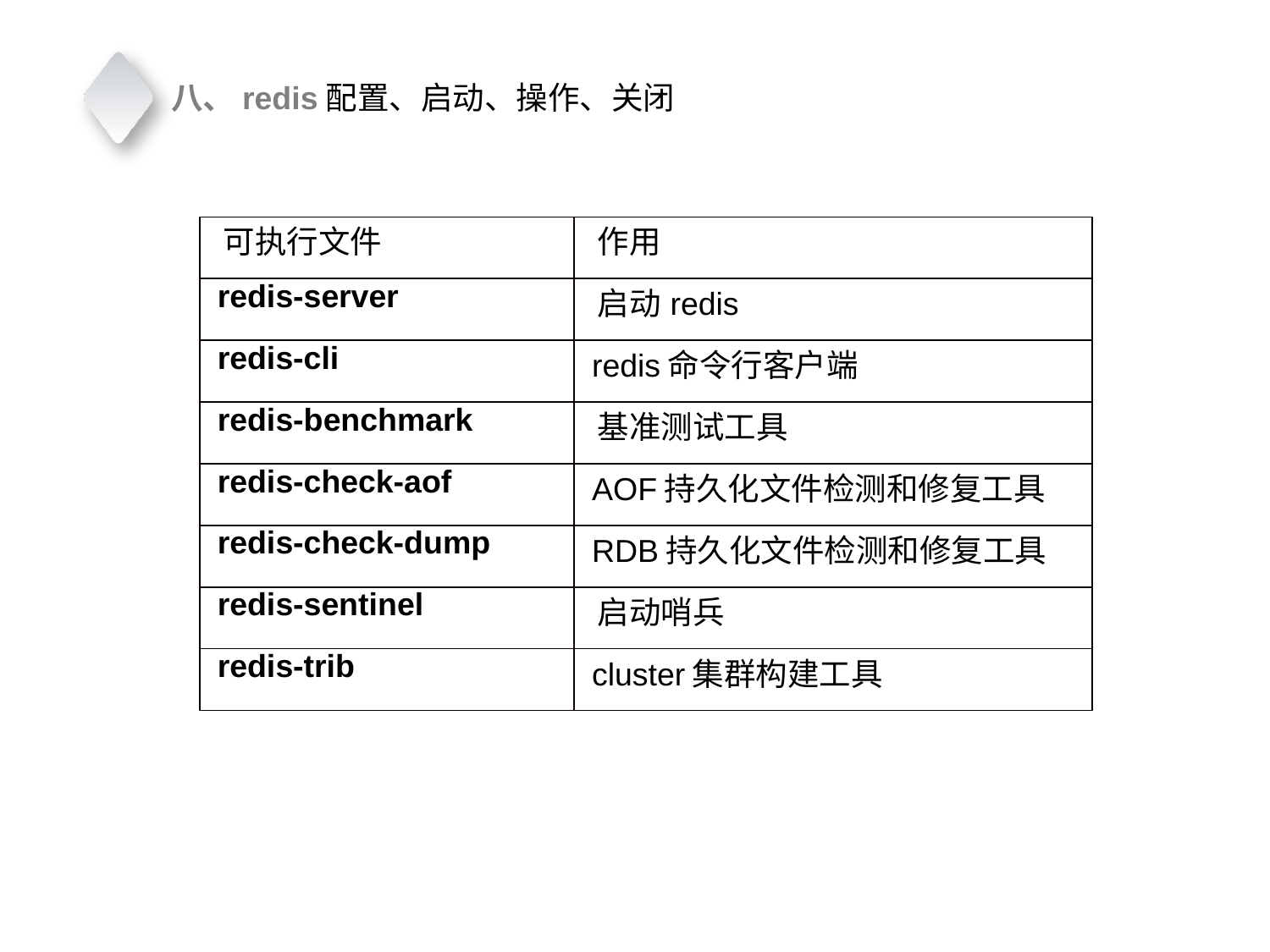

八、redis配置、启动、操作、关闭

| 可执行文件 | 作用 |
| --- | --- |
| redis-server | 启动redis |
| redis-cli | redis命令行客户端 |
| redis-benchmark | 基准测试工具 |
| redis-check-aof | AOF持久化文件检测和修复工具 |
| redis-check-dump | RDB持久化文件检测和修复工具 |
| redis-sentinel | 启动哨兵 |
| redis-trib | cluster集群构建工具 |